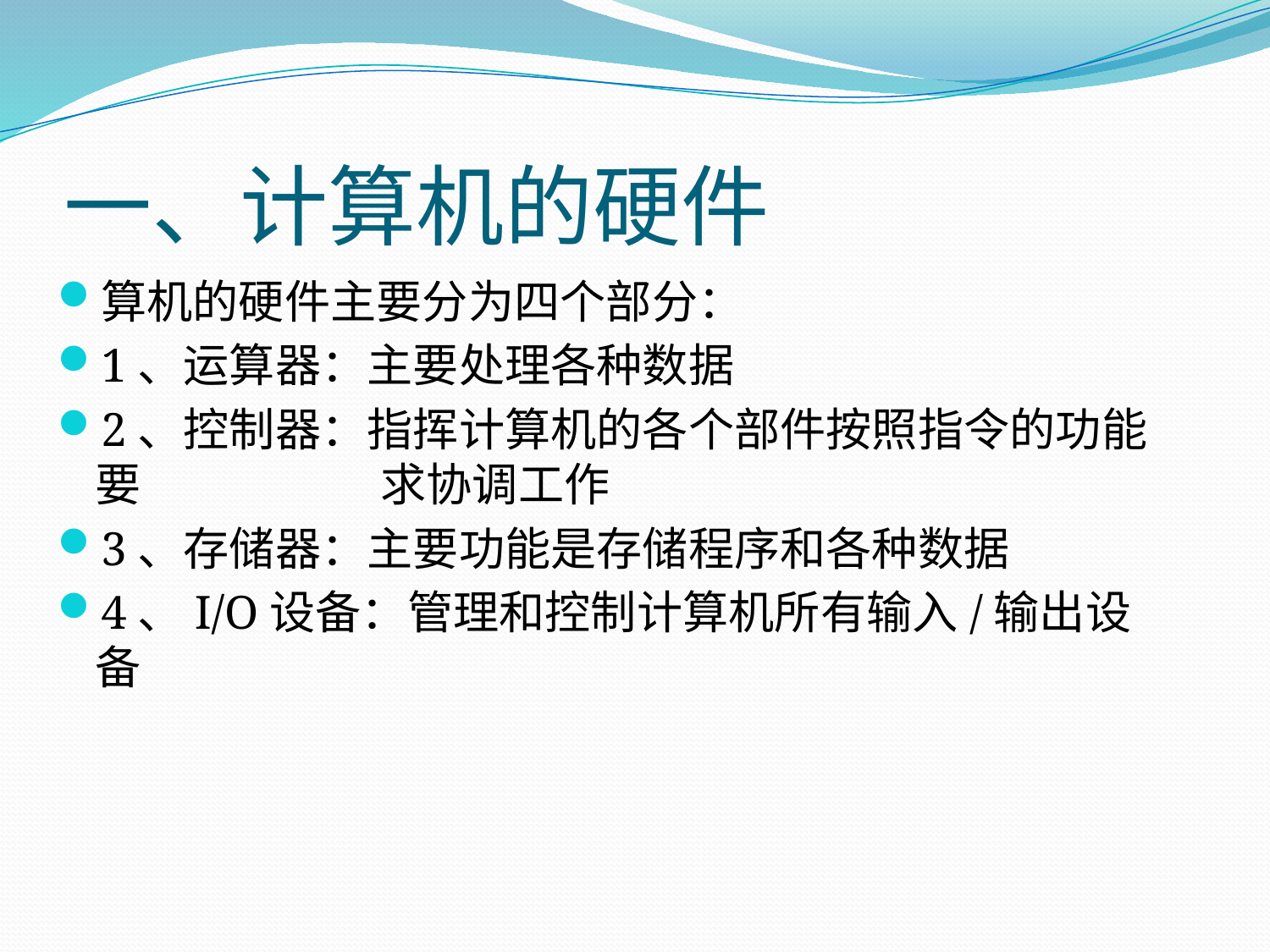

# 一、计算机的硬件
算机的硬件主要分为四个部分：
1、运算器：主要处理各种数据
2、控制器：指挥计算机的各个部件按照指令的功能要		   求协调工作
3、存储器：主要功能是存储程序和各种数据
4、I/O设备：管理和控制计算机所有输入/输出设备